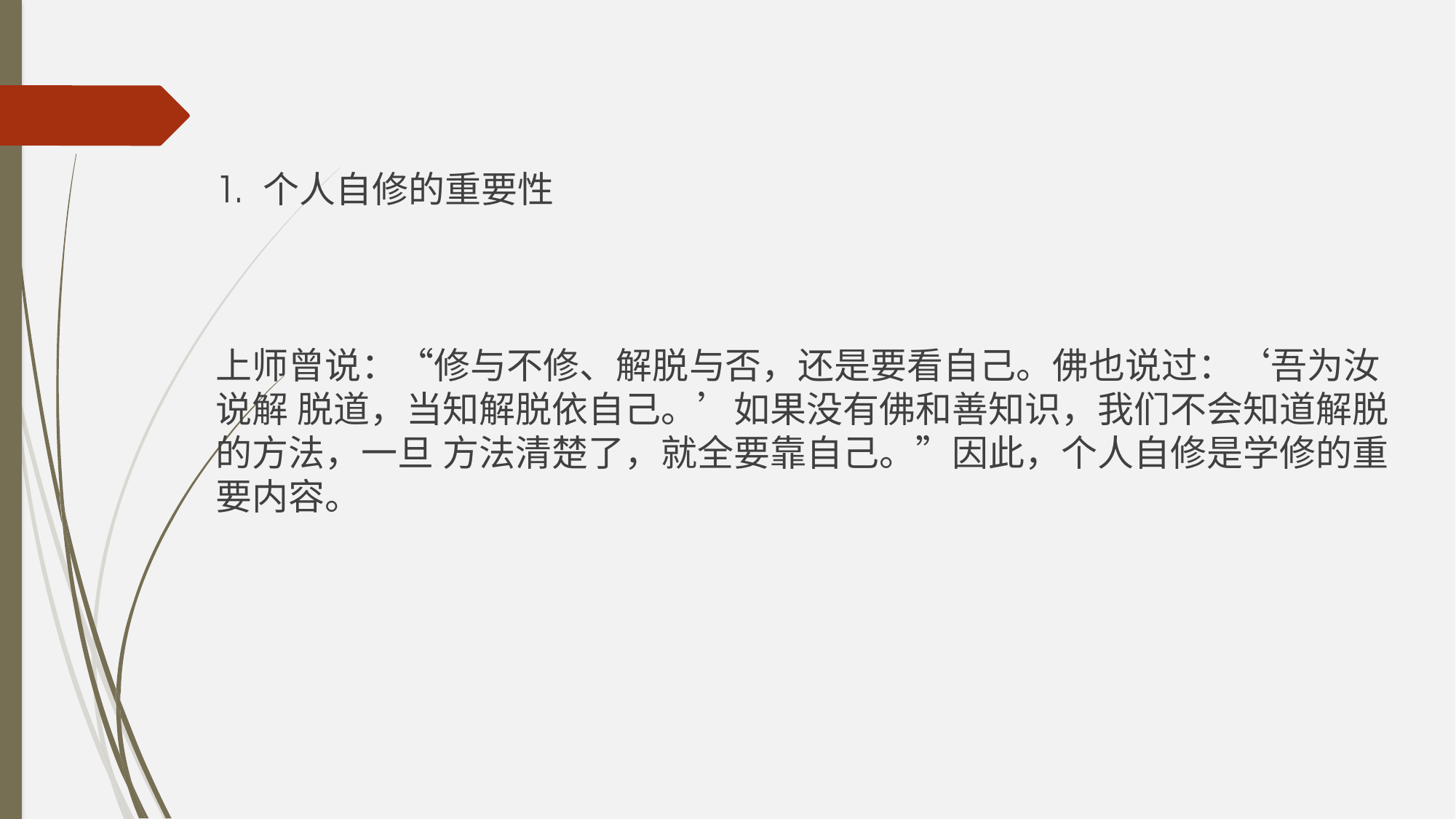

1. 个人自修的重要性

上师曾说：“修与不修、解脱与否，还是要看自己。佛也说过：‘吾为汝说解 脱道，当知解脱依自己。’如果没有佛和善知识，我们不会知道解脱的方法，一旦 方法清楚了，就全要靠自己。”因此，个人自修是学修的重要内容。